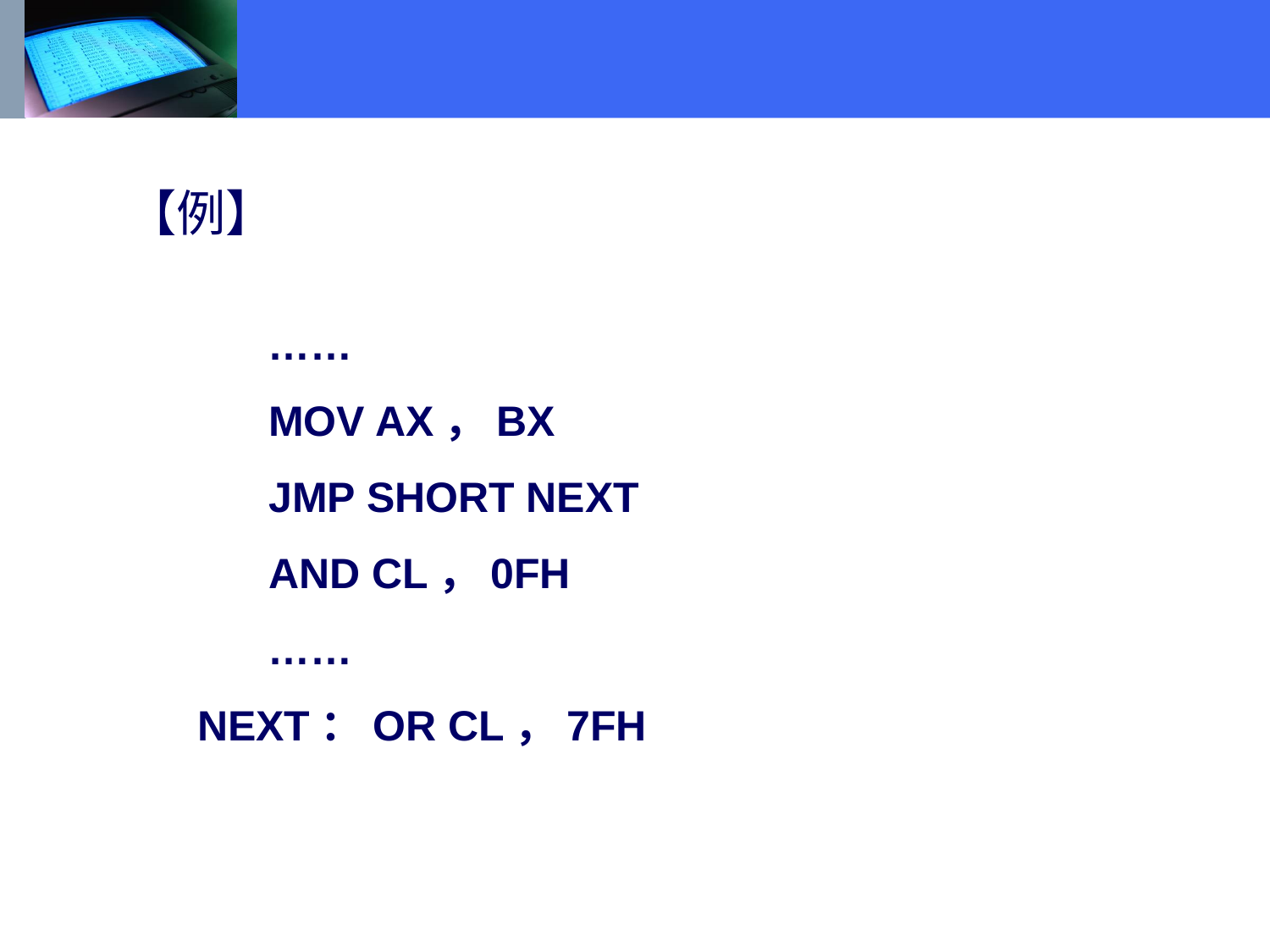

【例】
      ……
      MOV AX，BX
      JMP SHORT NEXT
      AND CL，0FH
      ……
NEXT：OR CL，7FH